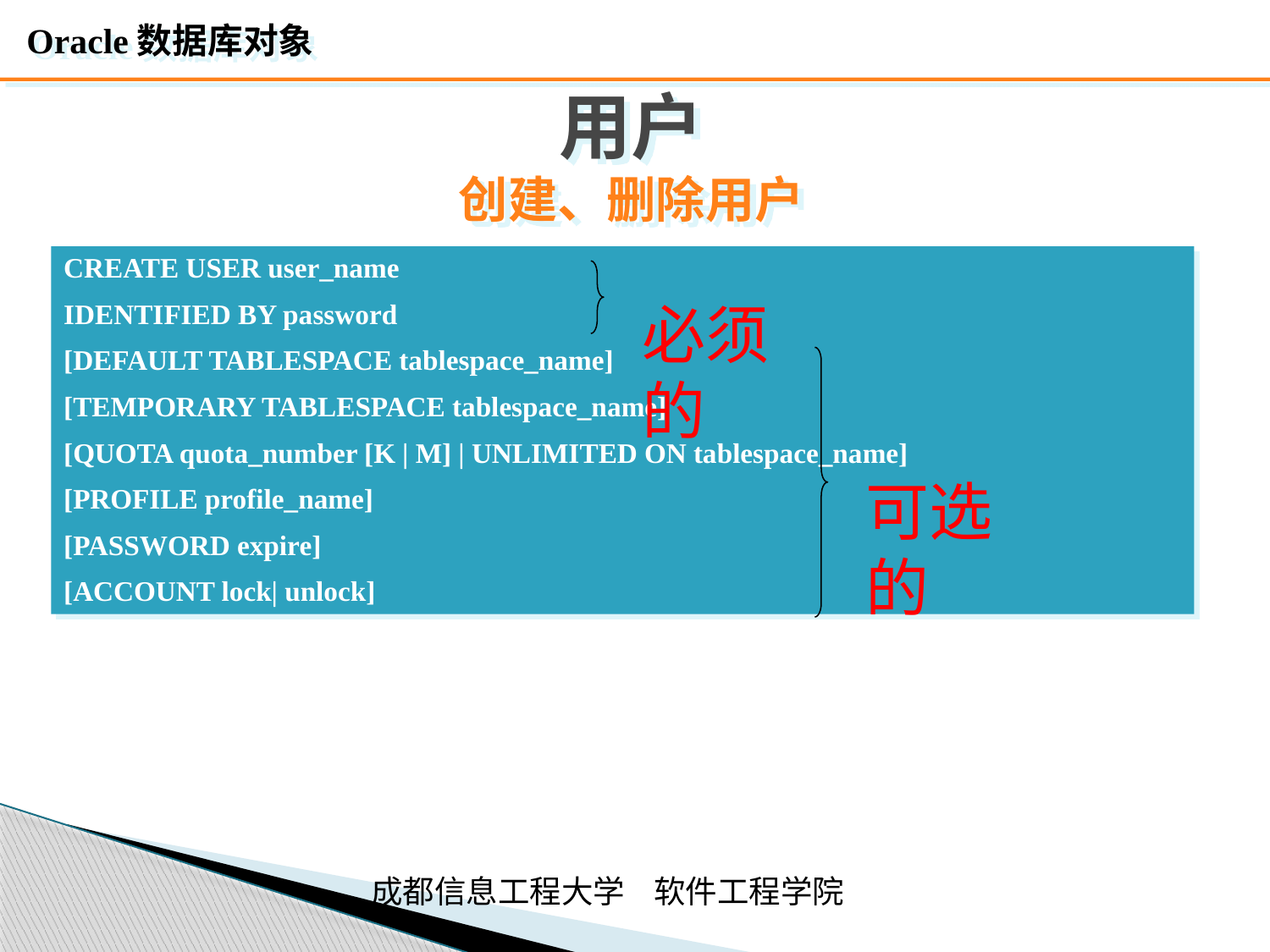

Oracle数据库对象
# 用户 创建、删除用户

CREATE USER user_name
IDENTIFIED BY password
[DEFAULT TABLESPACE tablespace_name]
[TEMPORARY TABLESPACE tablespace_name]
[QUOTA quota_number [K | M] | UNLIMITED ON tablespace_name]
[PROFILE profile_name]
[PASSWORD expire]
[ACCOUNT lock| unlock]

必须的

可选的